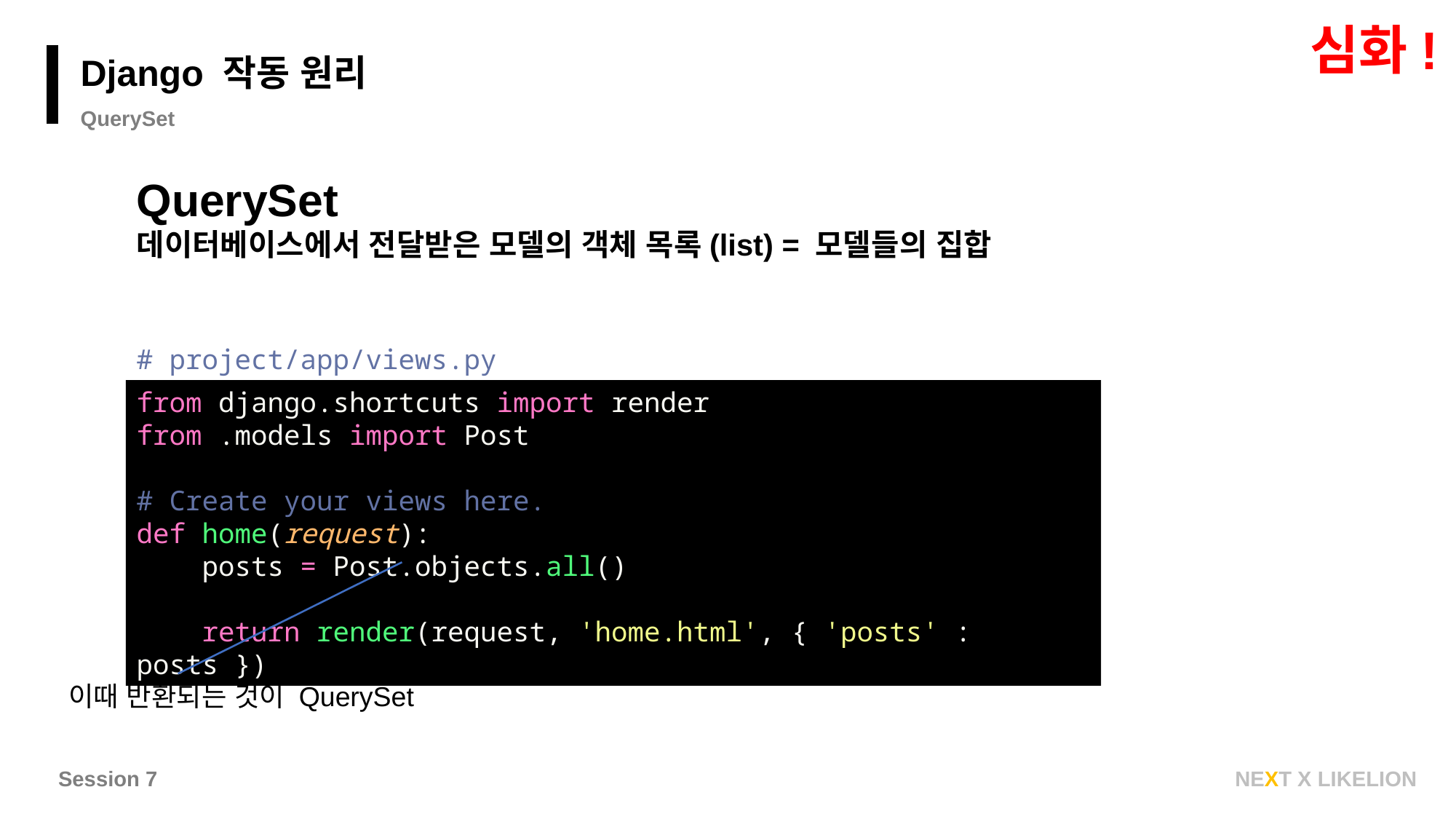

심화!
Django 작동 원리

QuerySet
QuerySet
데이터베이스에서 전달받은 모델의 객체 목록(list) = 모델들의 집합
# project/app/views.py
from django.shortcuts import render
from .models import Post

# Create your views here.
def home(request):
    posts = Post.objects.all()

    return render(request, 'home.html', { 'posts' : posts })
이때 반환되는 것이 QuerySet
Session 7
NEXT X LIKELION